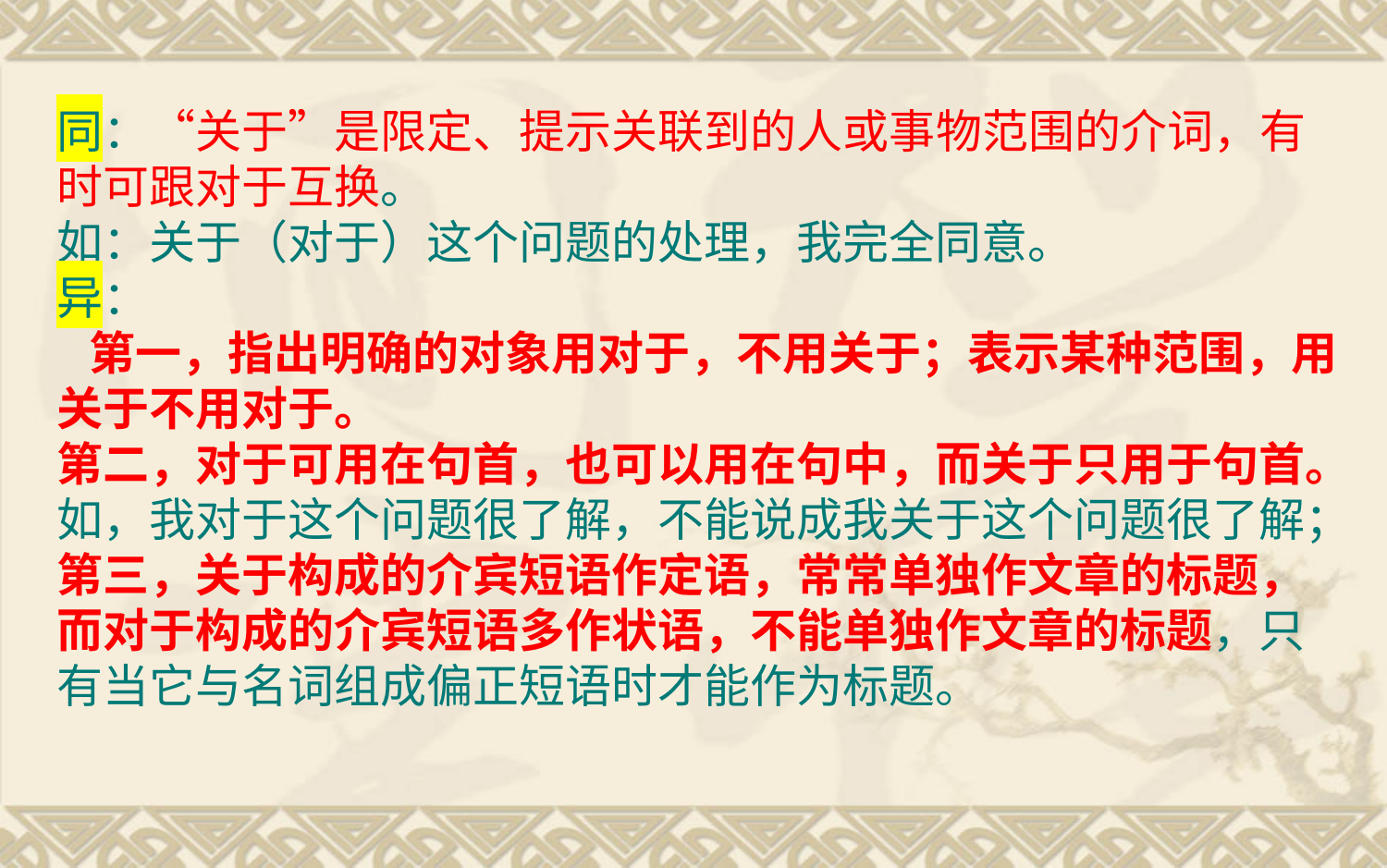

同：“关于”是限定、提示关联到的人或事物范围的介词，有时可跟对于互换。
如：关于（对于）这个问题的处理，我完全同意。
异：
  第一，指出明确的对象用对于，不用关于；表示某种范围，用关于不用对于。
第二，对于可用在句首，也可以用在句中，而关于只用于句首。
如，我对于这个问题很了解，不能说成我关于这个问题很了解；
第三，关于构成的介宾短语作定语，常常单独作文章的标题，而对于构成的介宾短语多作状语，不能单独作文章的标题，只有当它与名词组成偏正短语时才能作为标题。